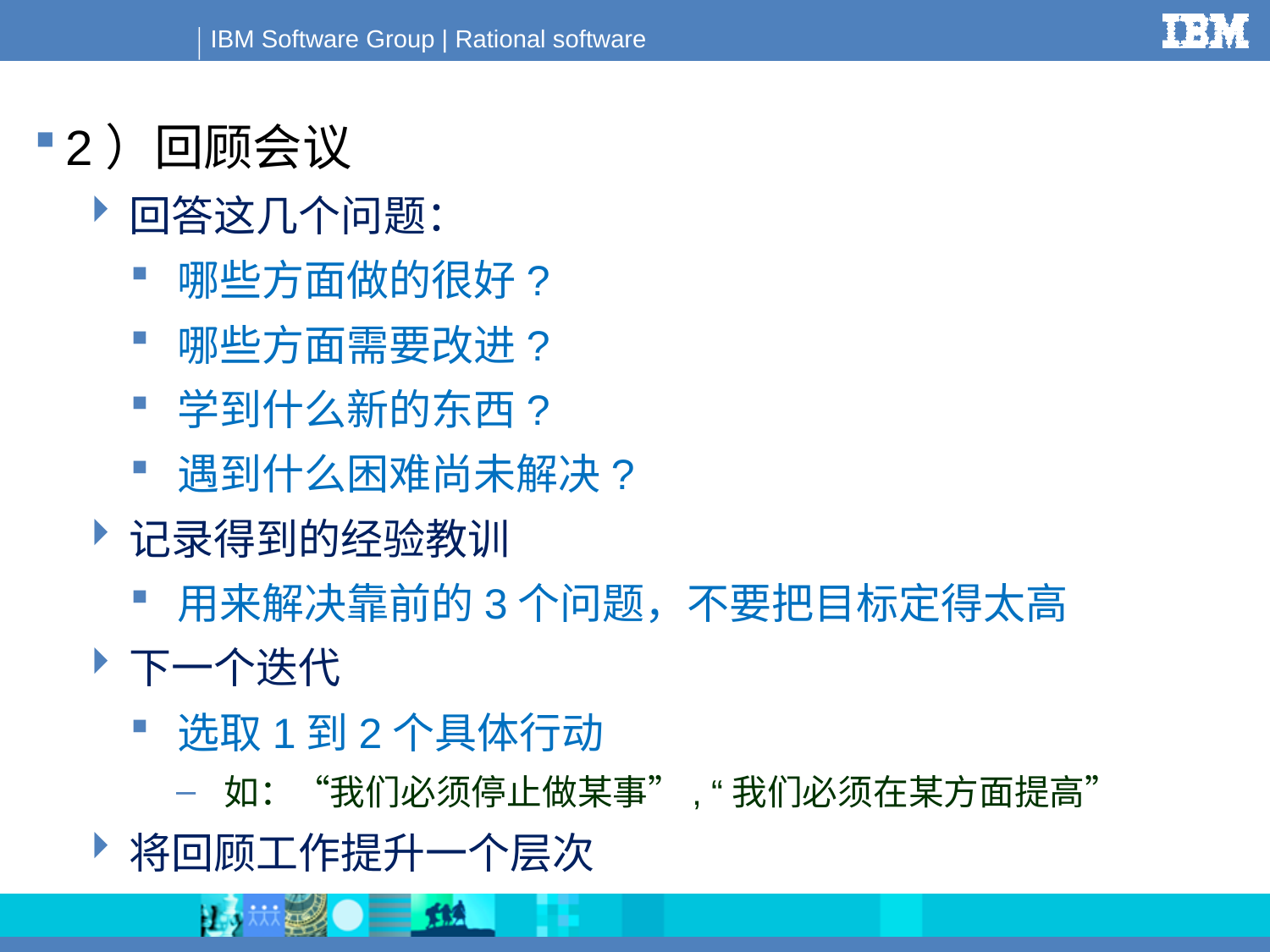

2）回顾会议
回答这几个问题：
哪些方面做的很好?
哪些方面需要改进?
学到什么新的东西?
遇到什么困难尚未解决?
记录得到的经验教训
用来解决靠前的3个问题，不要把目标定得太高
下一个迭代
选取1到2个具体行动
如：“我们必须停止做某事”, “我们必须在某方面提高”
将回顾工作提升一个层次